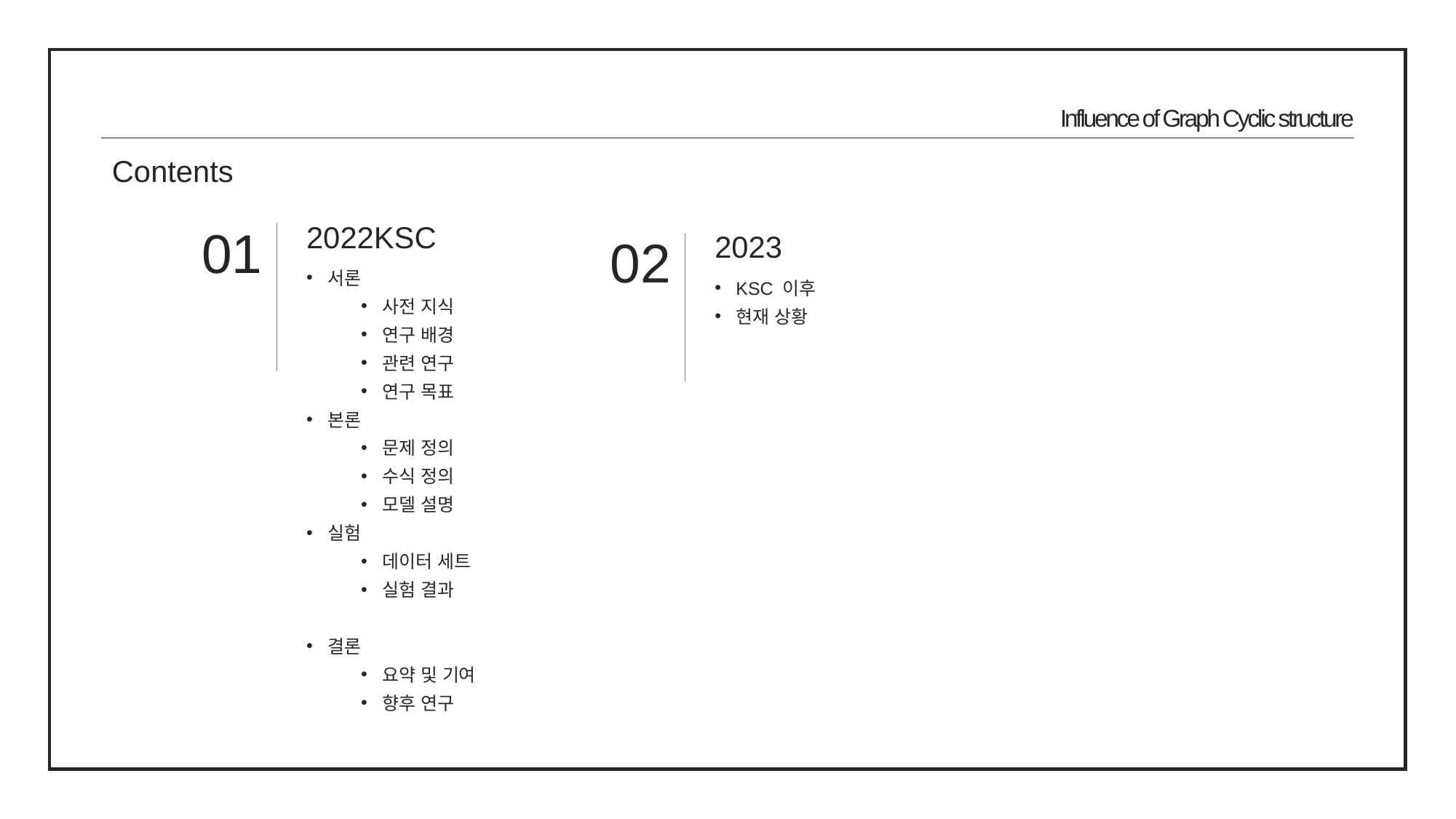

Influence of Graph Cyclic structure
Contents
01
2022KSC
서론
사전 지식
연구 배경
관련 연구
연구 목표
본론
문제 정의
수식 정의
모델 설명
실험
데이터 세트
실험 결과

결론
요약 및 기여
향후 연구
02
2023
KSC 이후
현재 상황